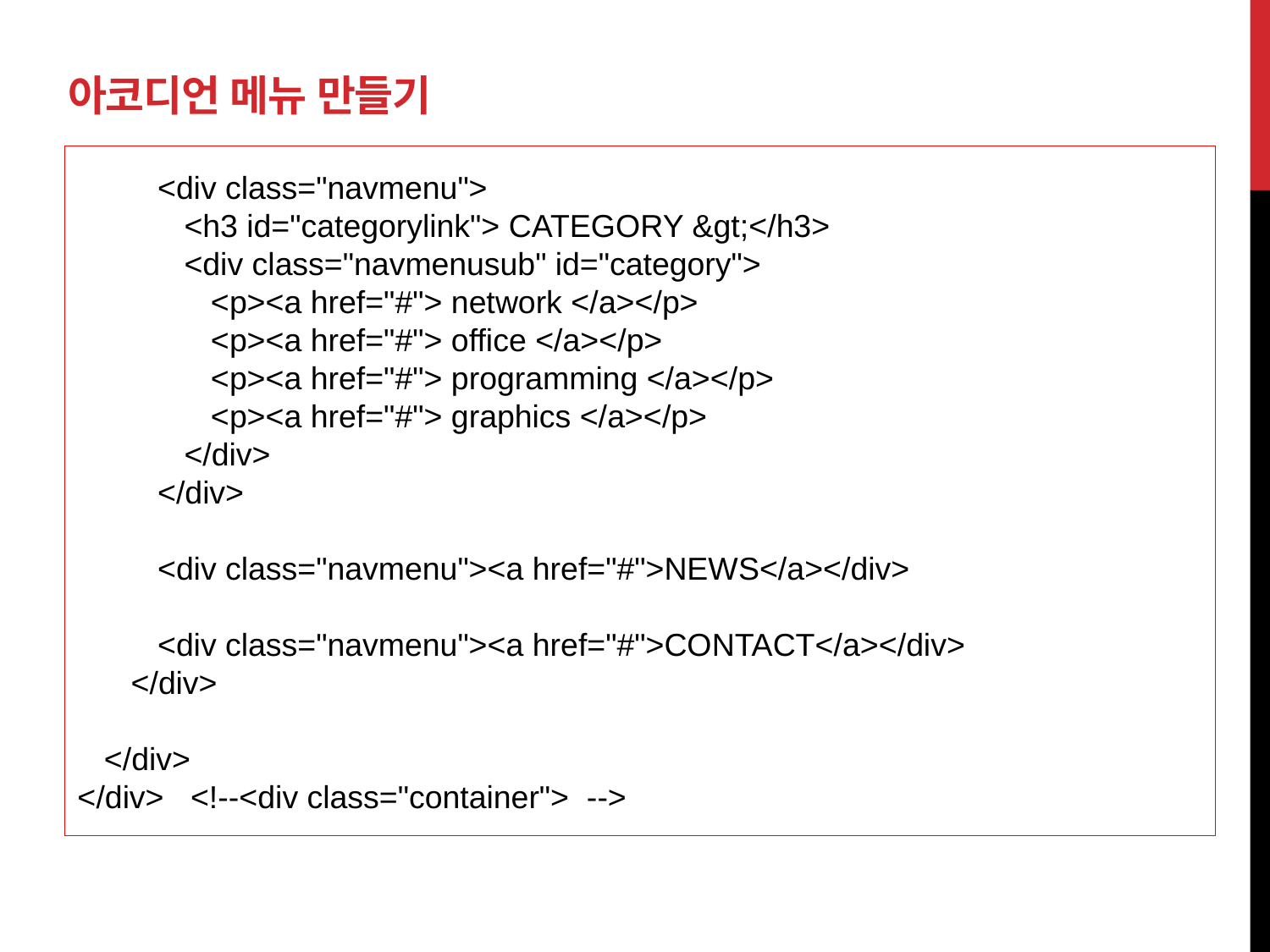

# 아코디언 메뉴 만들기
         <div class="navmenu">
            <h3 id="categorylink"> CATEGORY &gt;</h3>
            <div class="navmenusub" id="category">
               <p><a href="#"> network </a></p>
               <p><a href="#"> office </a></p>
               <p><a href="#"> programming </a></p>
               <p><a href="#"> graphics </a></p>
            </div>
         </div>

         <div class="navmenu"><a href="#">NEWS</a></div>

         <div class="navmenu"><a href="#">CONTACT</a></div>
      </div>

   </div>
</div>   <!--<div class="container">  -->